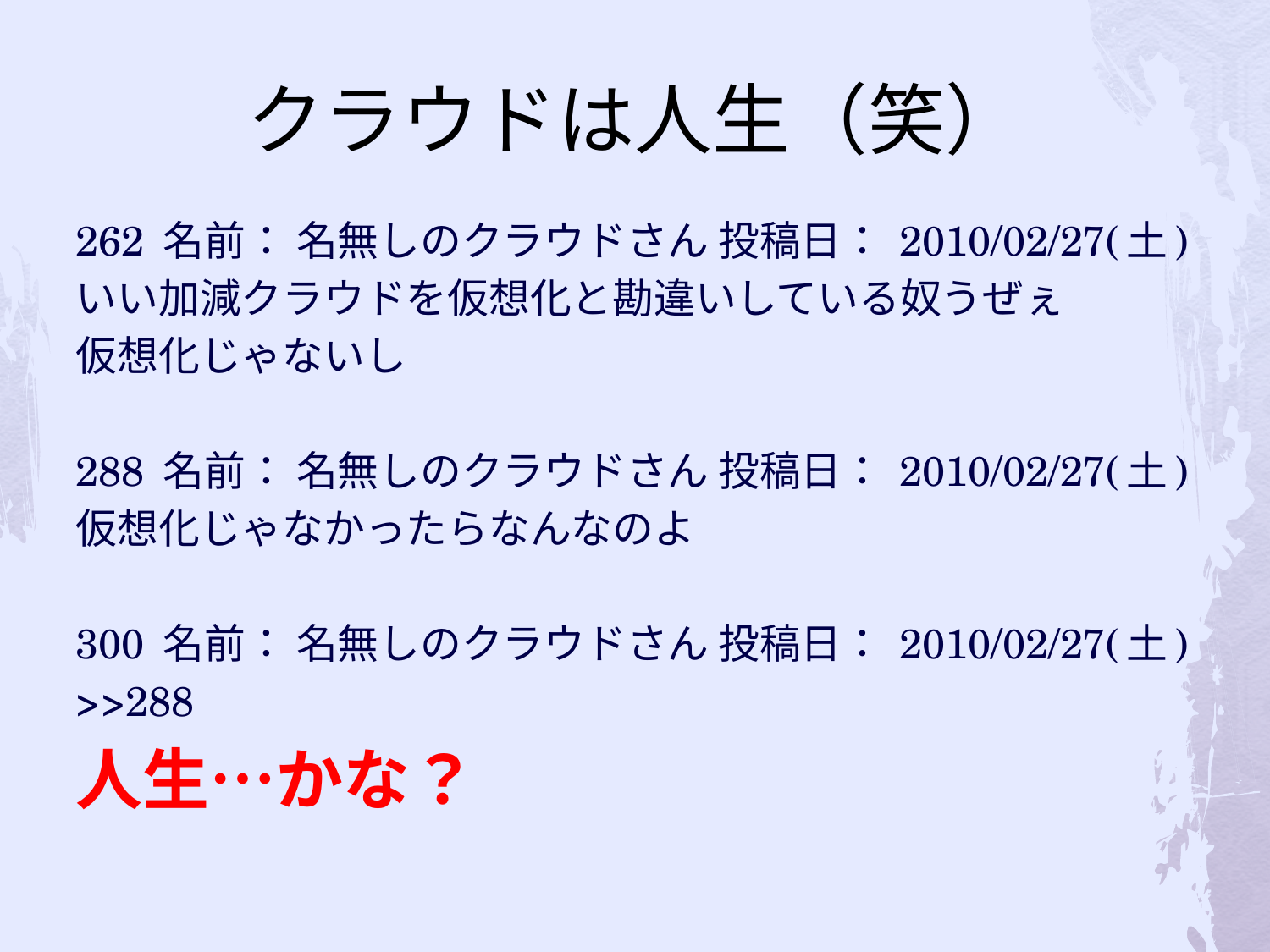

# クラウドは人生（笑）
262 名前： 名無しのクラウドさん 投稿日： 2010/02/27(土)
いい加減クラウドを仮想化と勘違いしている奴うぜぇ
仮想化じゃないし

288 名前： 名無しのクラウドさん 投稿日： 2010/02/27(土)
仮想化じゃなかったらなんなのよ

300 名前： 名無しのクラウドさん 投稿日： 2010/02/27(土)
>>288
人生…かな？